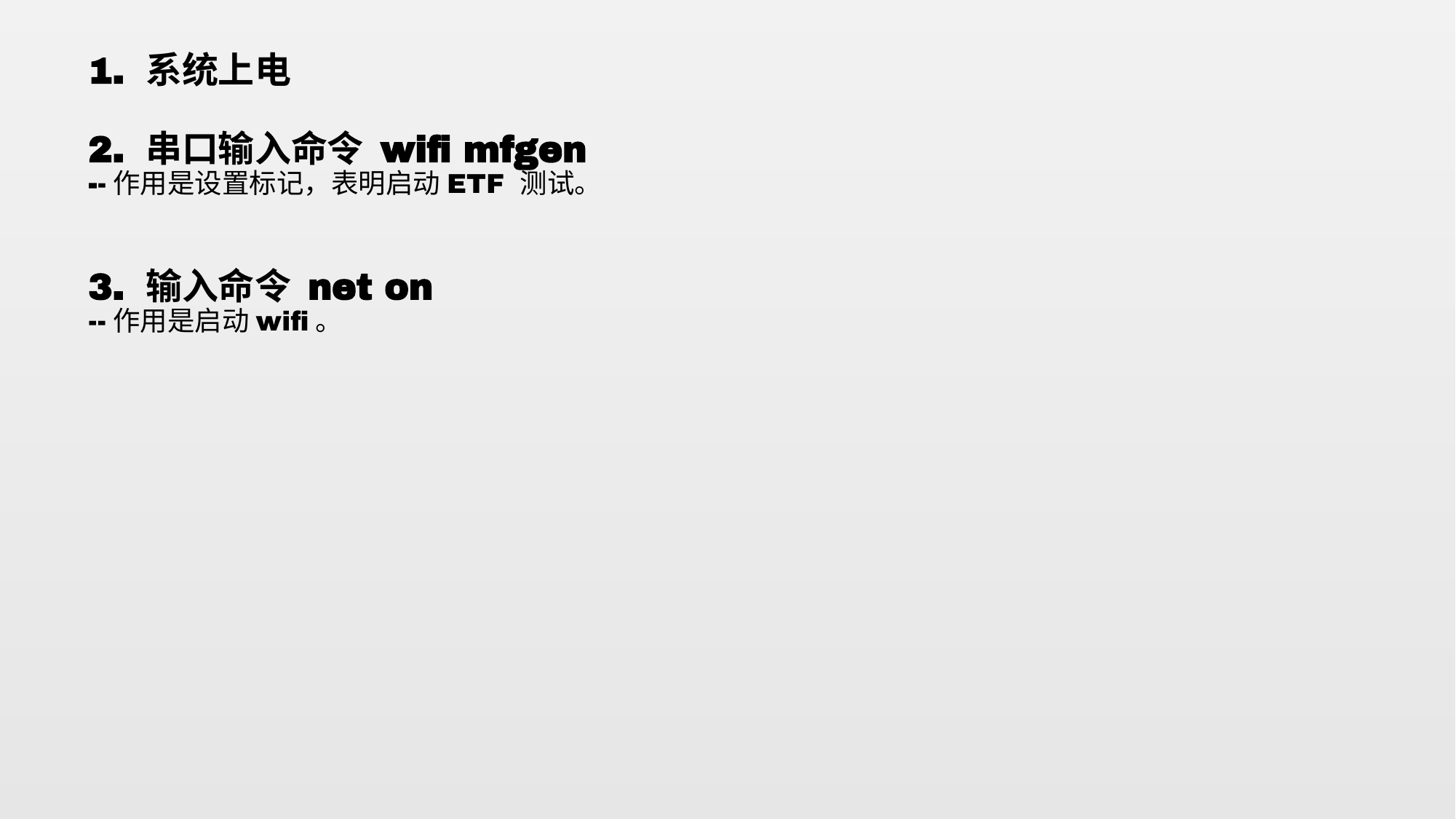

# 1. 系统上电 2. 串口输入命令 wifi mfgen --作用是设置标记，表明启动ETF 测试。 3. 输入命令 net on --作用是启动wifi。